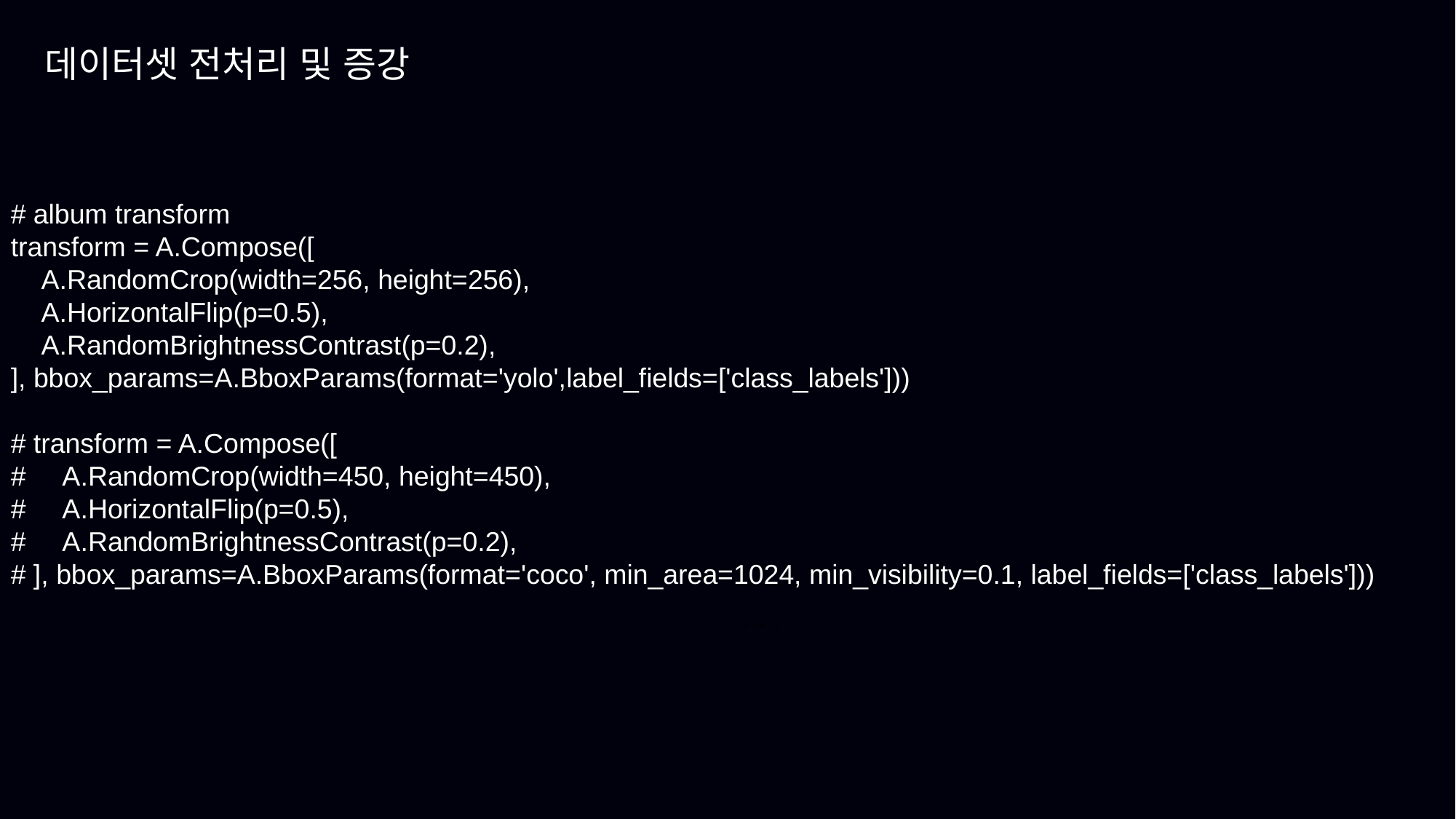

# album transform
transform = A.Compose([
    A.RandomCrop(width=256, height=256),
    A.HorizontalFlip(p=0.5),
    A.RandomBrightnessContrast(p=0.2),
], bbox_params=A.BboxParams(format='yolo',label_fields=['class_labels']))
# transform = A.Compose([
#     A.RandomCrop(width=450, height=450),
#     A.HorizontalFlip(p=0.5),
#     A.RandomBrightnessContrast(p=0.2),
# ], bbox_params=A.BboxParams(format='coco', min_area=1024, min_visibility=0.1, label_fields=['class_labels']))

데이터셋 전처리 및 증강
. . .